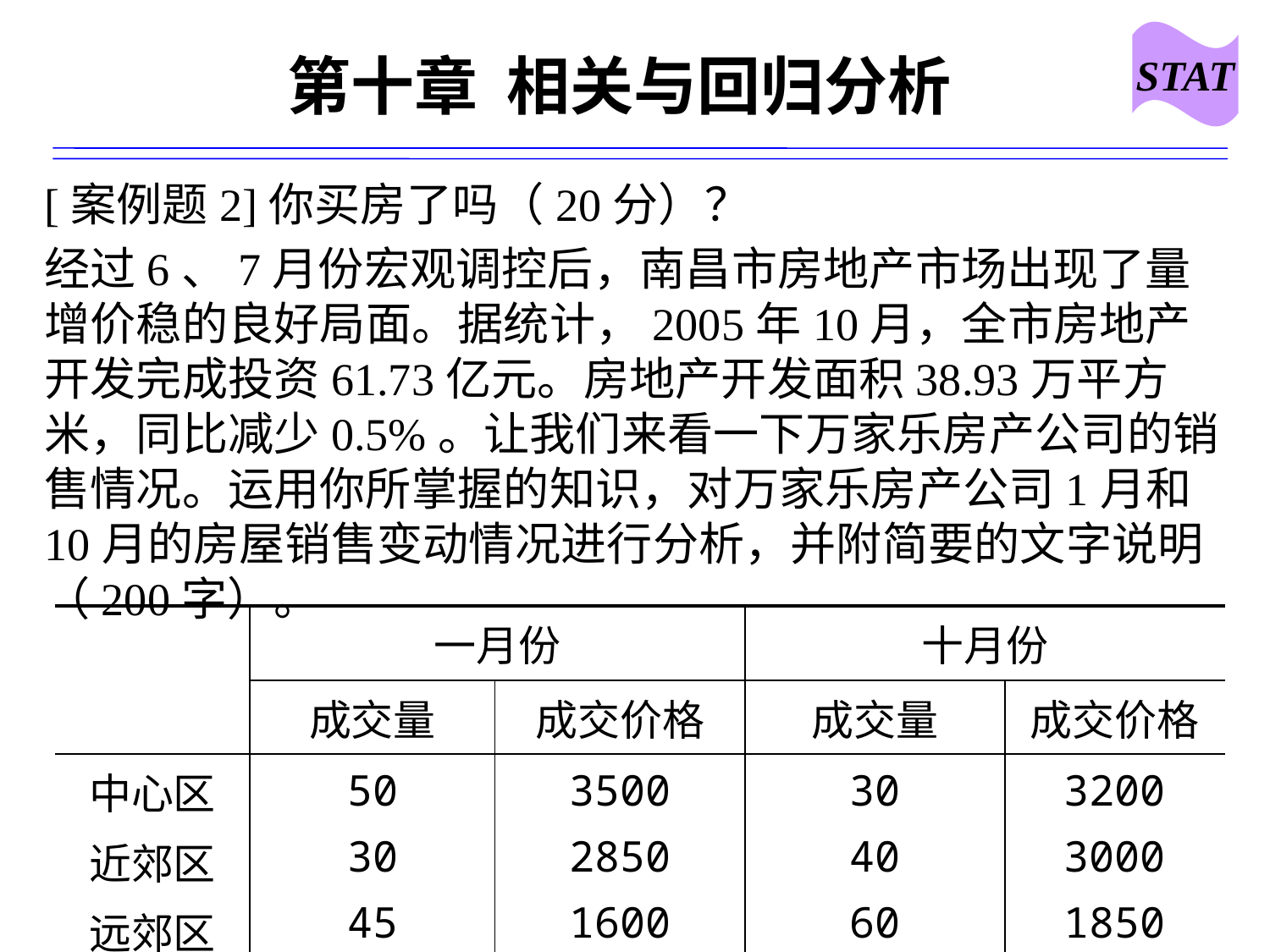

STAT
# 第十章  相关与回归分析

[案例题2]你买房了吗（20分）？
经过6、7月份宏观调控后，南昌市房地产市场出现了量增价稳的良好局面。据统计，2005年10月，全市房地产开发完成投资61.73亿元。房地产开发面积38.93万平方米，同比减少0.5%。让我们来看一下万家乐房产公司的销售情况。运用你所掌握的知识，对万家乐房产公司1月和10月的房屋销售变动情况进行分析，并附简要的文字说明（200字）。
|  | 一月份 |  | 十月份 |  |
| --- | --- | --- | --- | --- |
|  | 成交量 | 成交价格 | 成交量 | 成交价格 |
| 中心区 近郊区 远郊区 | 50 30 45 | 3500 2850 1600 | 30 40 60 | 3200 3000 1850 |